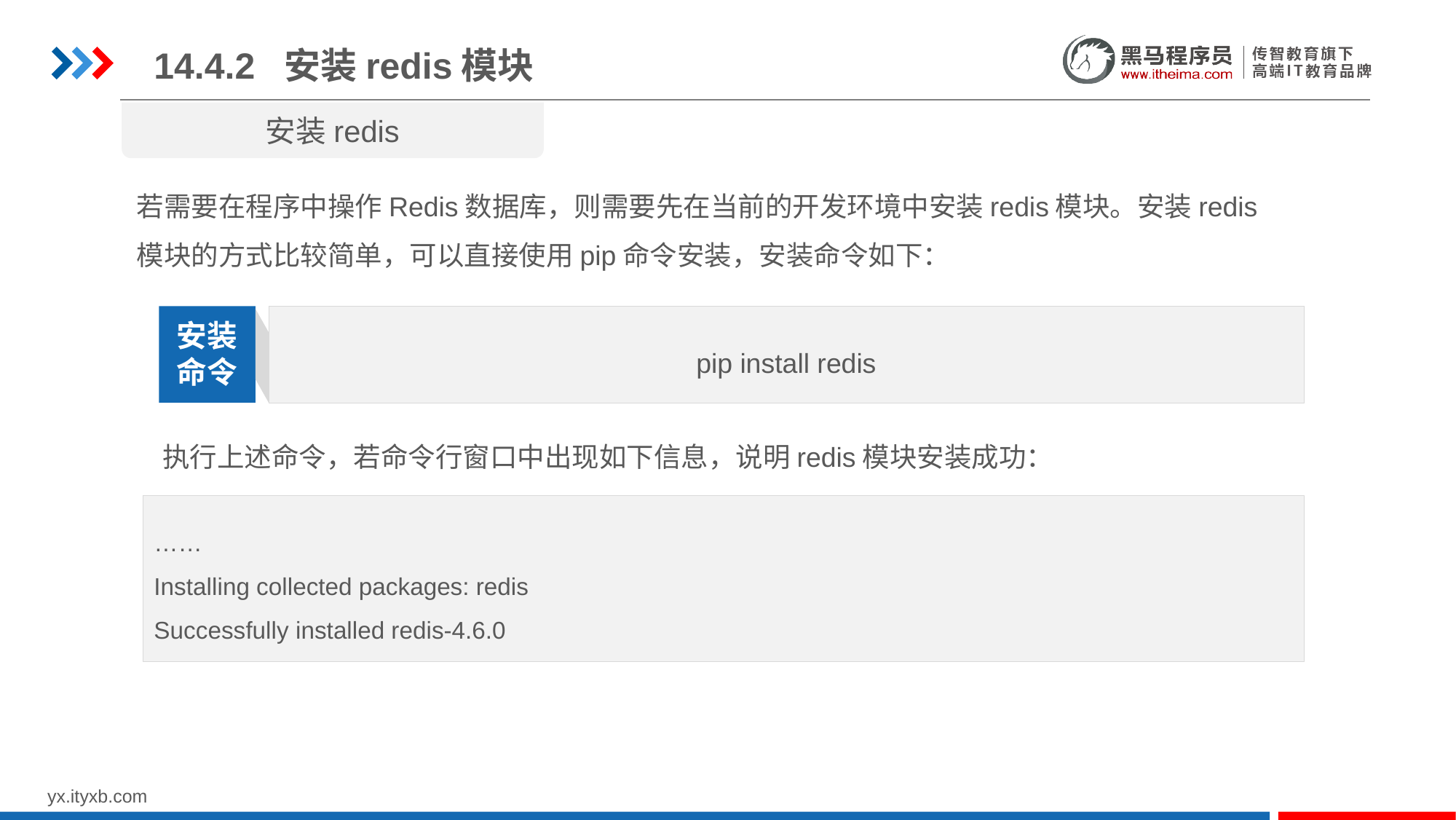

14.4.2  安装redis模块

安装redis
若需要在程序中操作Redis数据库，则需要先在当前的开发环境中安装redis模块。安装redis模块的方式比较简单，可以直接使用pip命令安装，安装命令如下：

pip install redis

安装
命令
执行上述命令，若命令行窗口中出现如下信息，说明redis模块安装成功：
……
Installing collected packages: redis
Successfully installed redis-4.6.0